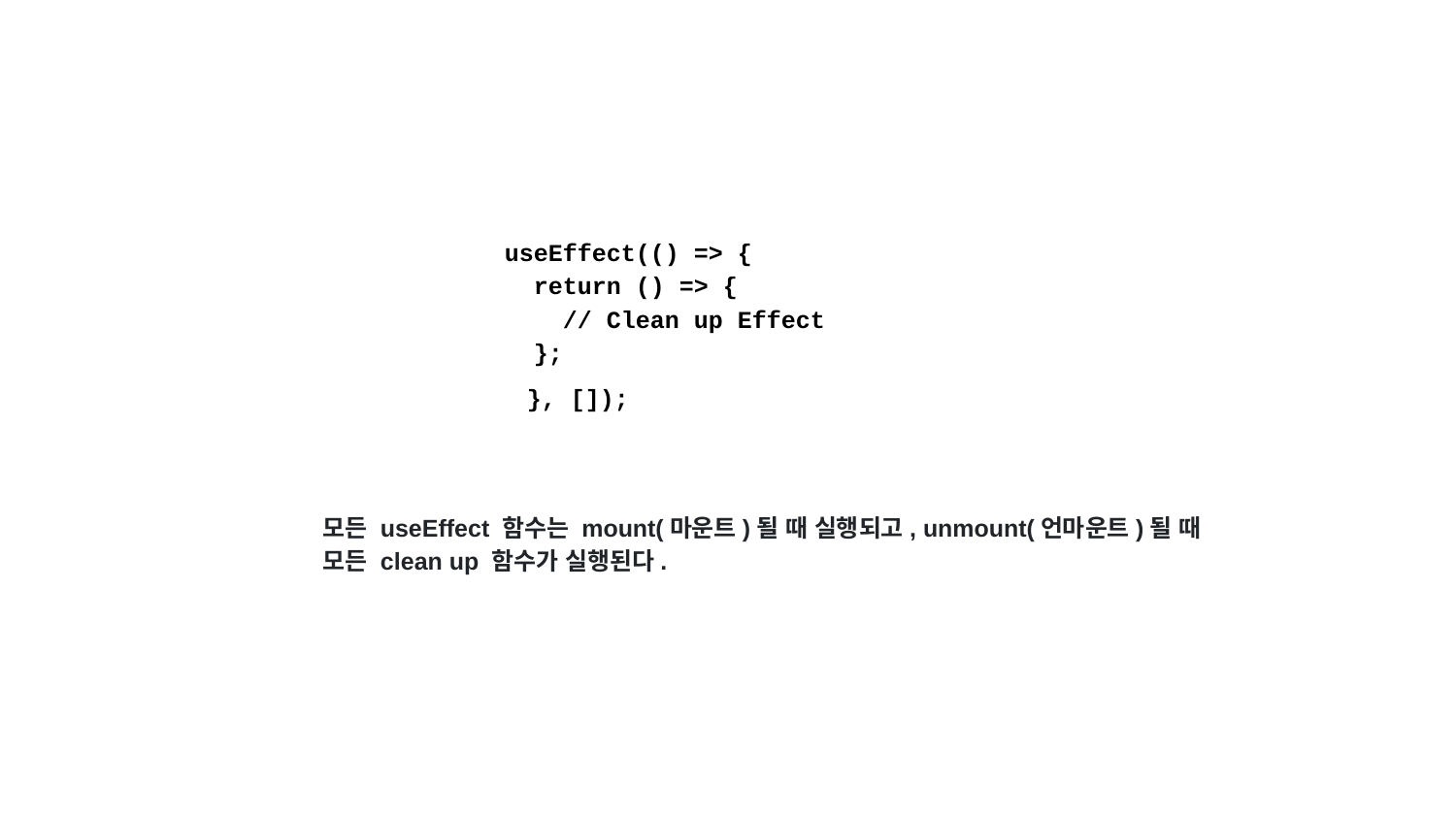

useEffect(() => {
  return () => {
    // Clean up Effect
  };
}, []);
모든 useEffect 함수는 mount(마운트)될 때 실행되고, unmount(언마운트)될 때 모든 clean up 함수가 실행된다.